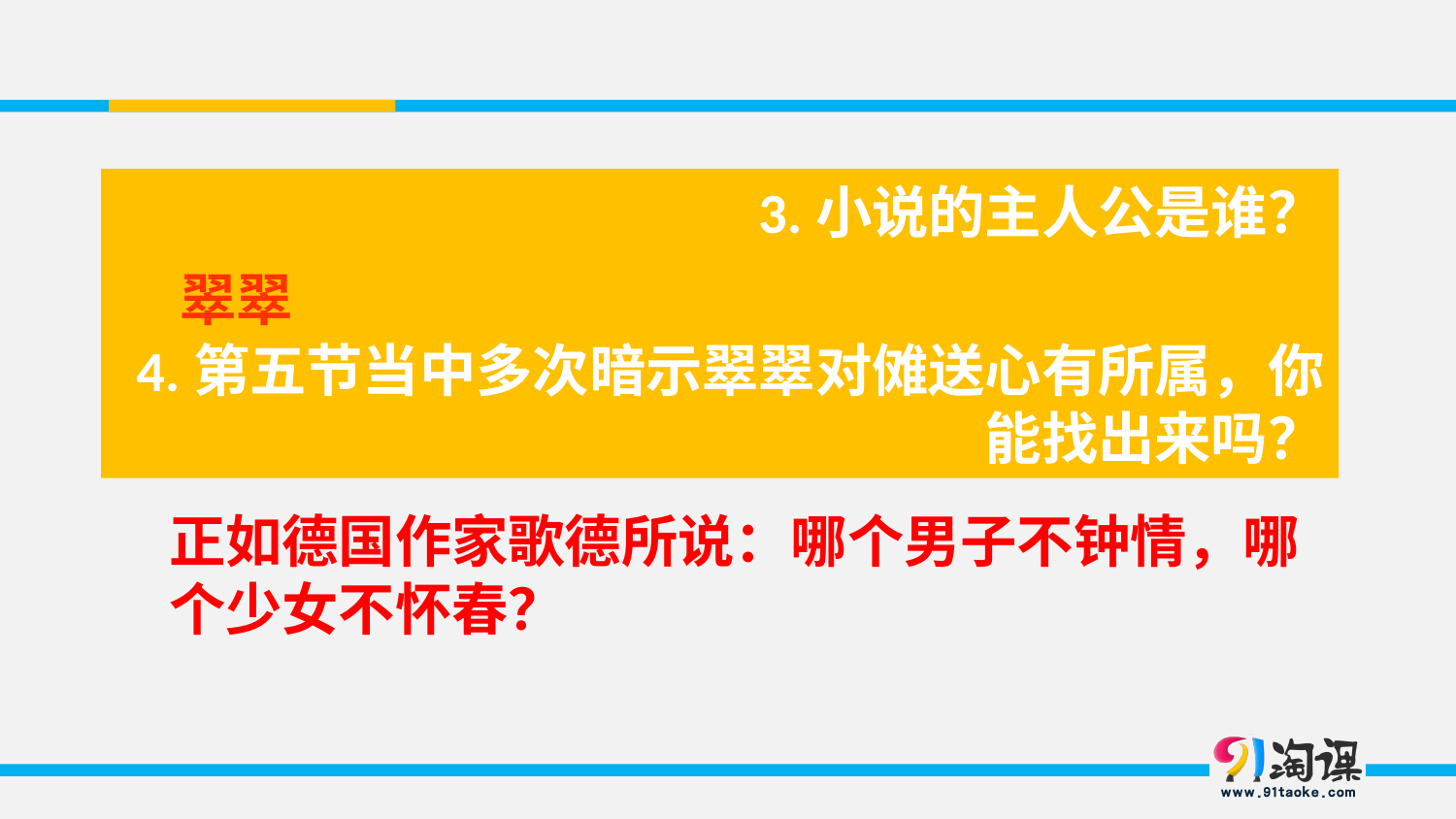

3.小说的主人公是谁？

4.第五节当中多次暗示翠翠对傩送心有所属，你能找出来吗？
翠翠
正如德国作家歌德所说：哪个男子不钟情，哪个少女不怀春？